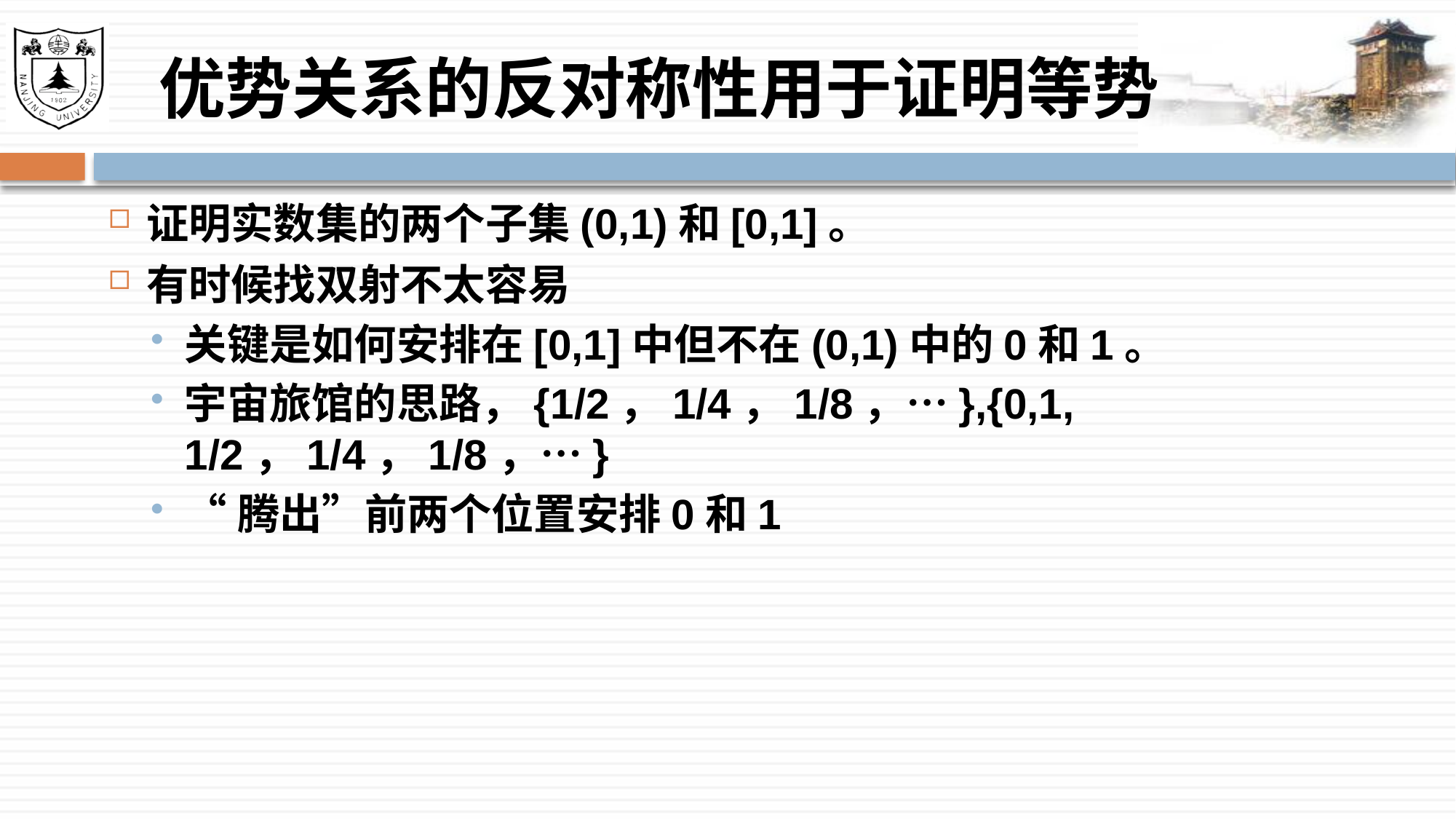

# 优势关系的反对称性用于证明等势
证明实数集的两个子集(0,1)和[0,1]。
有时候找双射不太容易
关键是如何安排在[0,1]中但不在(0,1)中的0和1。
宇宙旅馆的思路，{1/2，1/4，1/8，…},{0,1, 1/2，1/4，1/8，…}
“腾出”前两个位置安排0和1